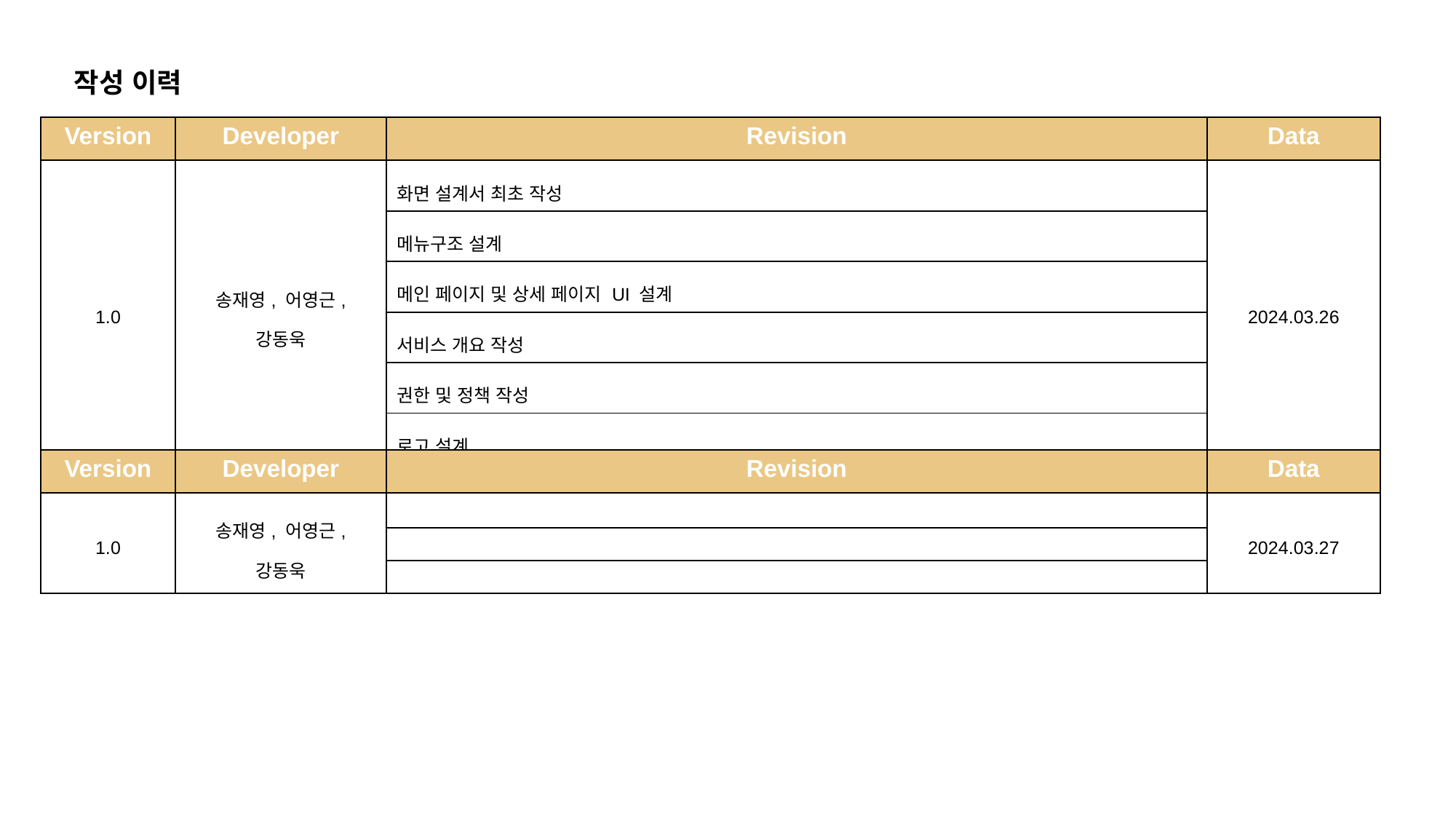

작성 이력
| Version | Developer | Revision | Data |
| --- | --- | --- | --- |
| 1.0 | 송재영, 어영근, 강동욱 | 화면 설계서 최초 작성 | 2024.03.26 |
|  |  | 메뉴구조 설계 |  |
|  |  | 메인 페이지 및 상세 페이지 UI 설계 |  |
|  |  | 서비스 개요 작성 |  |
|  |  | 권한 및 정책 작성 |  |
|  |  | 로고 설계 |  |
| Version | Developer | Revision | Data |
| --- | --- | --- | --- |
| 1.0 | 송재영, 어영근, 강동욱 |  | 2024.03.27 |
|  |  |  |  |
|  |  |  |  |